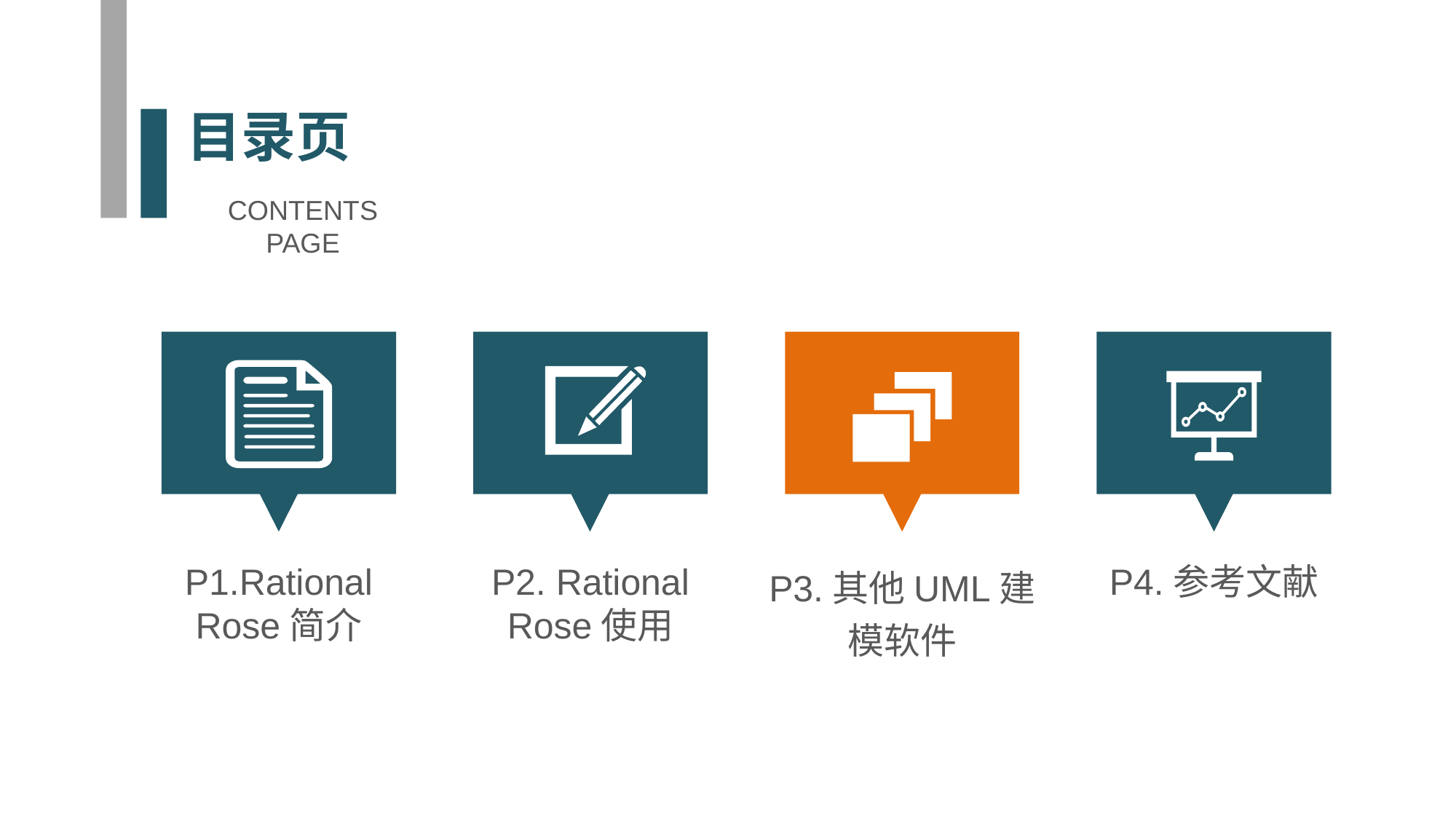

目录页

CONTENTS PAGE

P3.其他UML建模软件
P1.Rational Rose简介
P2. Rational Rose使用
P4.参考文献